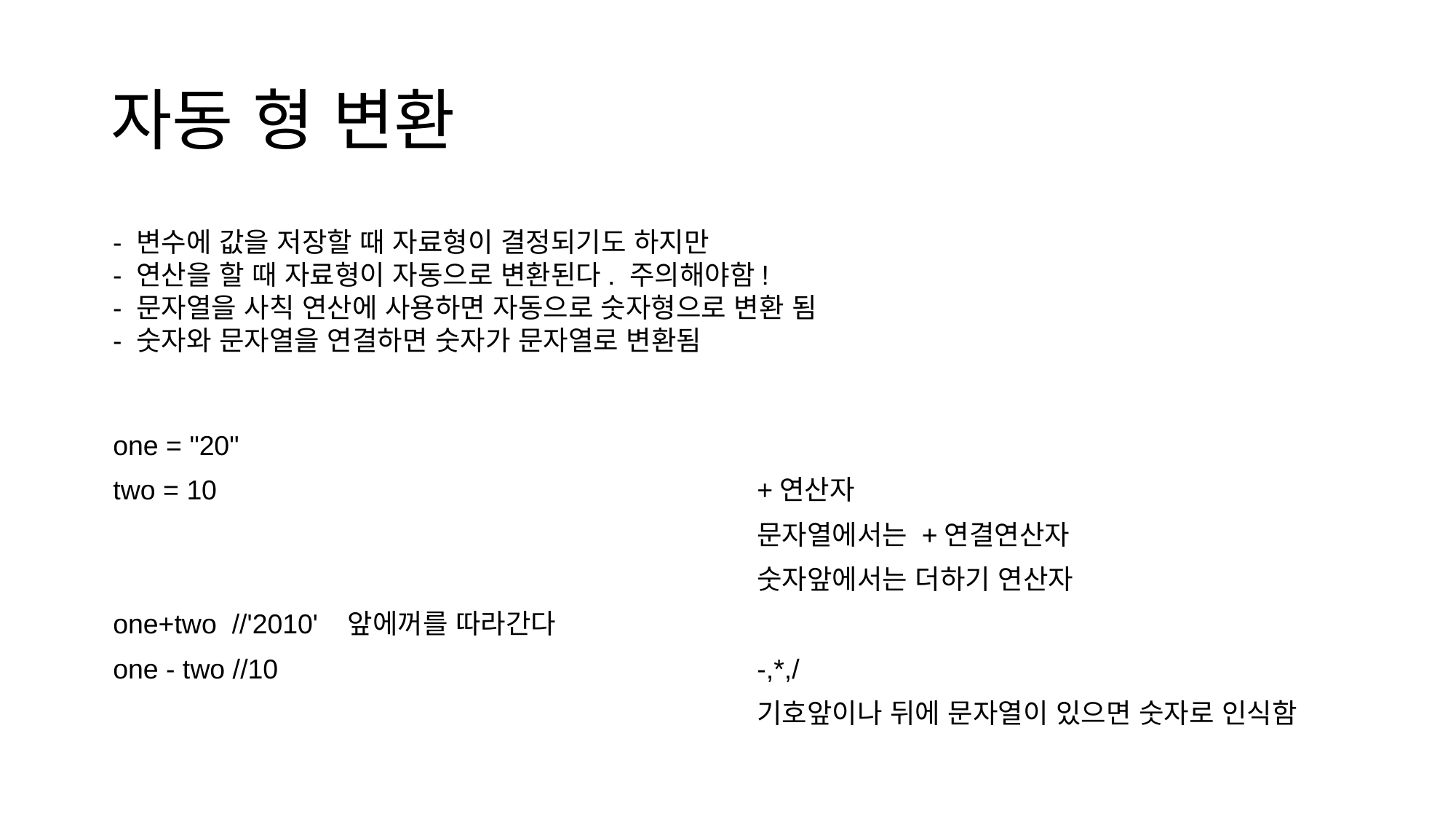

# 자동 형 변환
- 변수에 값을 저장할 때 자료형이 결정되기도 하지만
- 연산을 할 때 자료형이 자동으로 변환된다. 주의해야함!
- 문자열을 사칙 연산에 사용하면 자동으로 숫자형으로 변환 됨
- 숫자와 문자열을 연결하면 숫자가 문자열로 변환됨
one = "20"
two = 10

one+two  //'2010'   앞에꺼를 따라간다
one - two //10

+연산자
문자열에서는 +연결연산자
숫자앞에서는 더하기 연산자

-,*,/
기호앞이나 뒤에 문자열이 있으면 숫자로 인식함